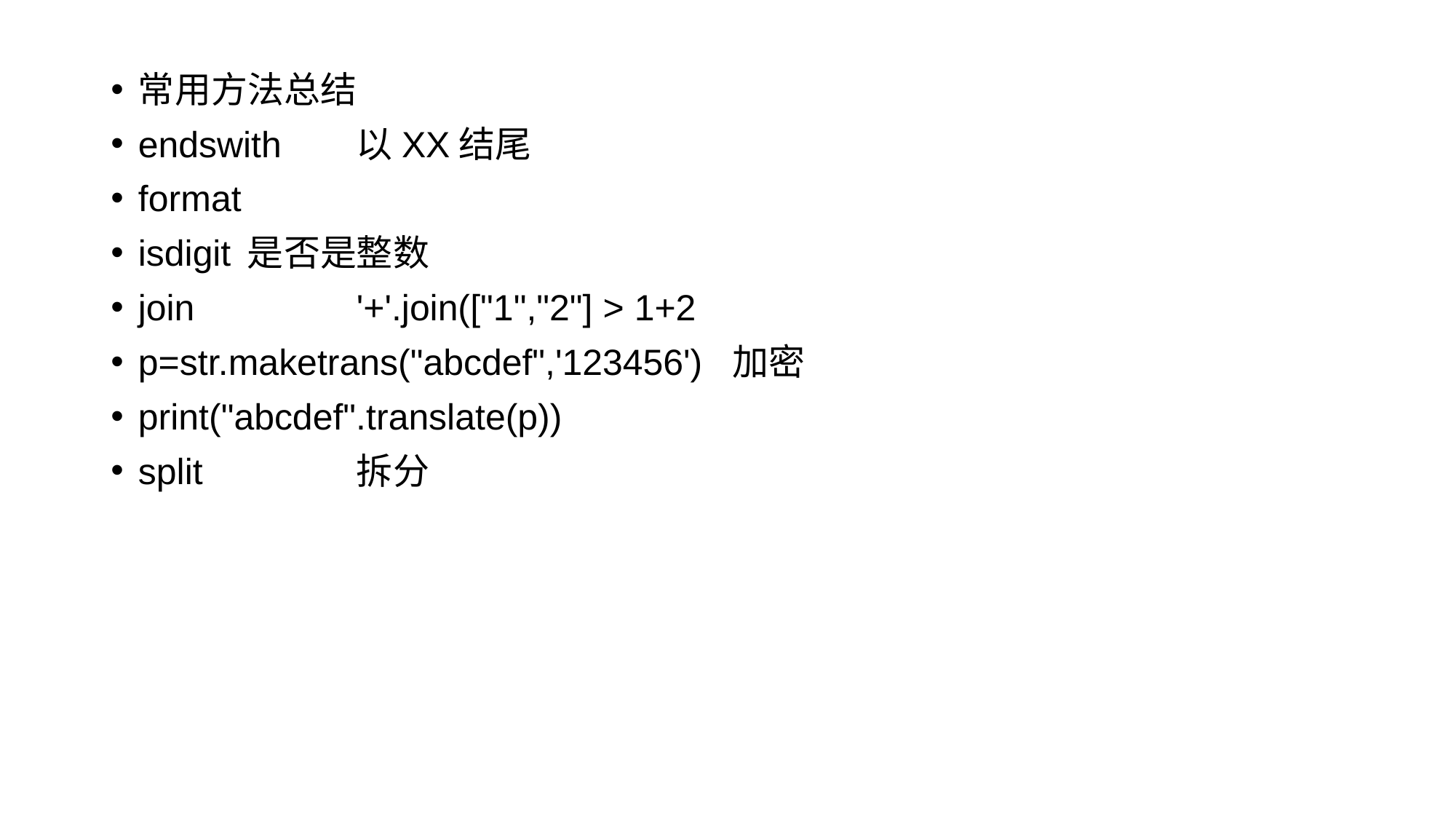

常用方法总结
endswith	以XX结尾
format
isdigit	是否是整数
join		'+'.join(["1","2"] > 1+2
p=str.maketrans("abcdef",'123456')  加密
print("abcdef".translate(p))
split		拆分